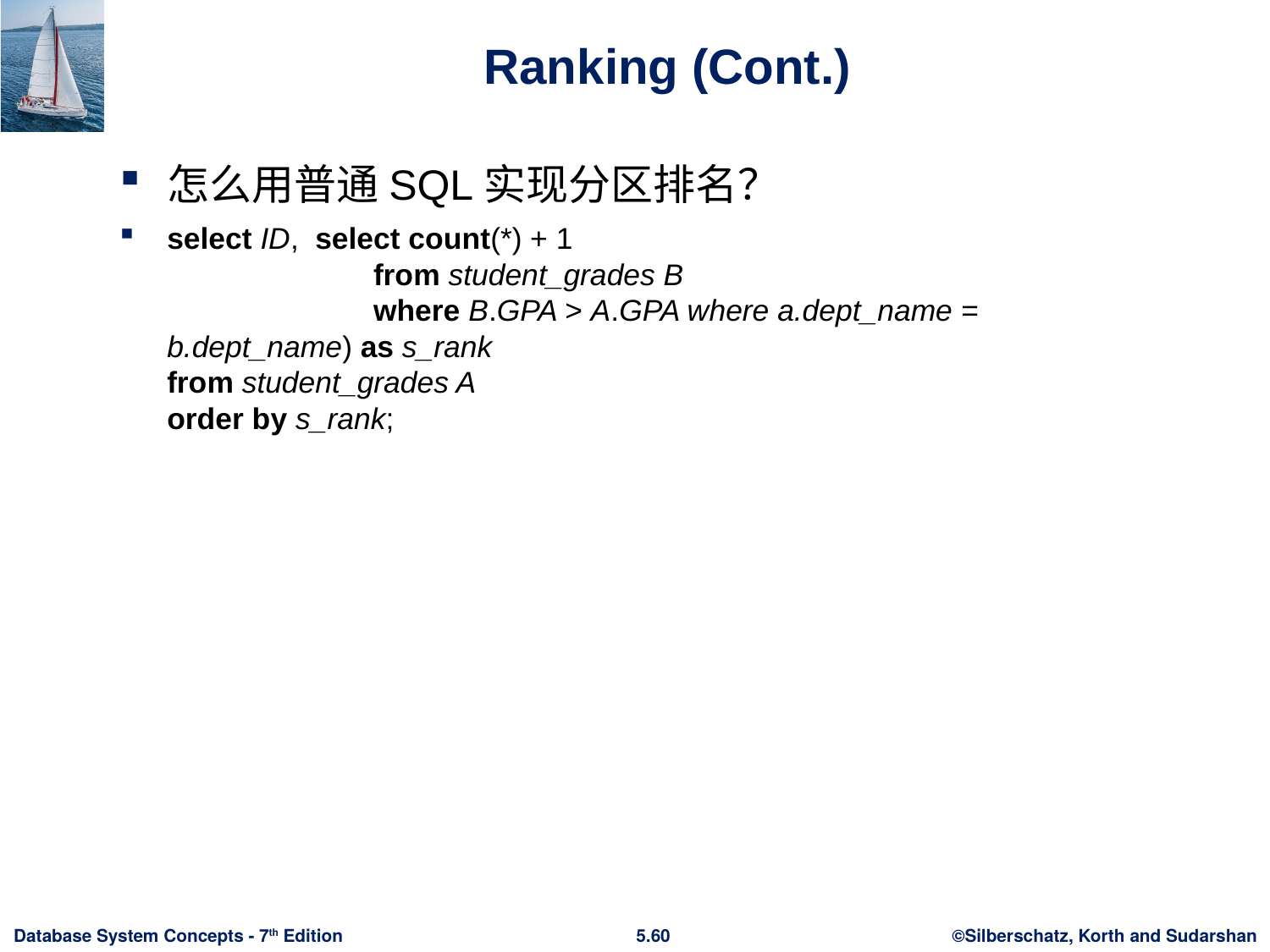

# Ranking (Cont.)
怎么用普通SQL实现分区排名？
select ID,  select count(*) + 1
                         from student_grades B
                         where B.GPA > A.GPA where a.dept_name = b.dept_name) as s_rank
from student_grades A
order by s_rank;